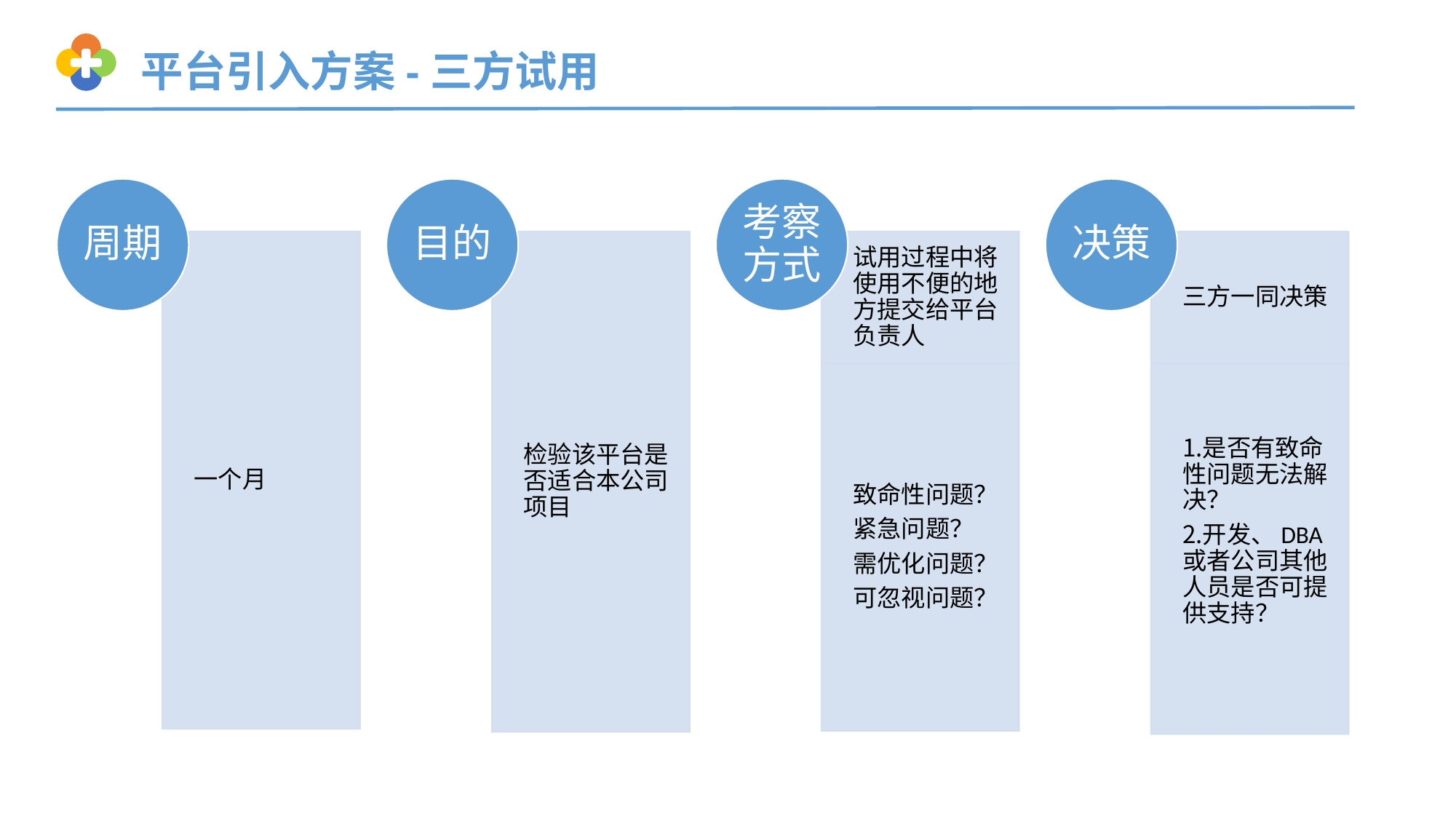

平台引入方案-三方试用
一个月
周期
检验该平台是否适合本公司项目
目的
试用过程中将使用不便的地方提交给平台负责人
致命性问题？
紧急问题？
需优化问题？
可忽视问题？
考察方式
三方一同决策
是否有致命性问题无法解决？
开发、DBA或者公司其他人员是否可提供支持？

决策